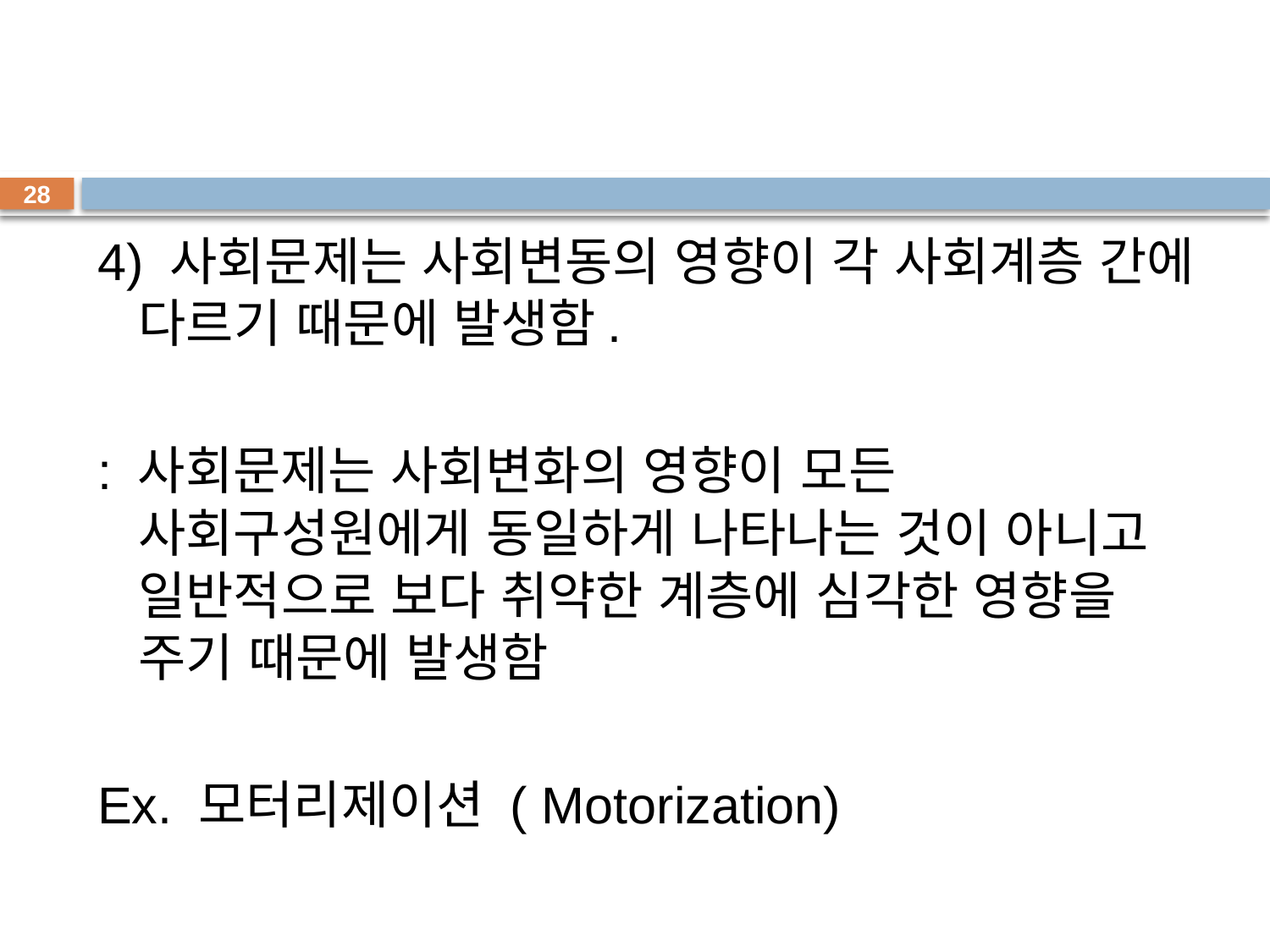

#
28
4) 사회문제는 사회변동의 영향이 각 사회계층 간에 다르기 때문에 발생함.

: 사회문제는 사회변화의 영향이 모든 사회구성원에게 동일하게 나타나는 것이 아니고 일반적으로 보다 취약한 계층에 심각한 영향을 주기 때문에 발생함

Ex. 모터리제이션 ( Motorization)